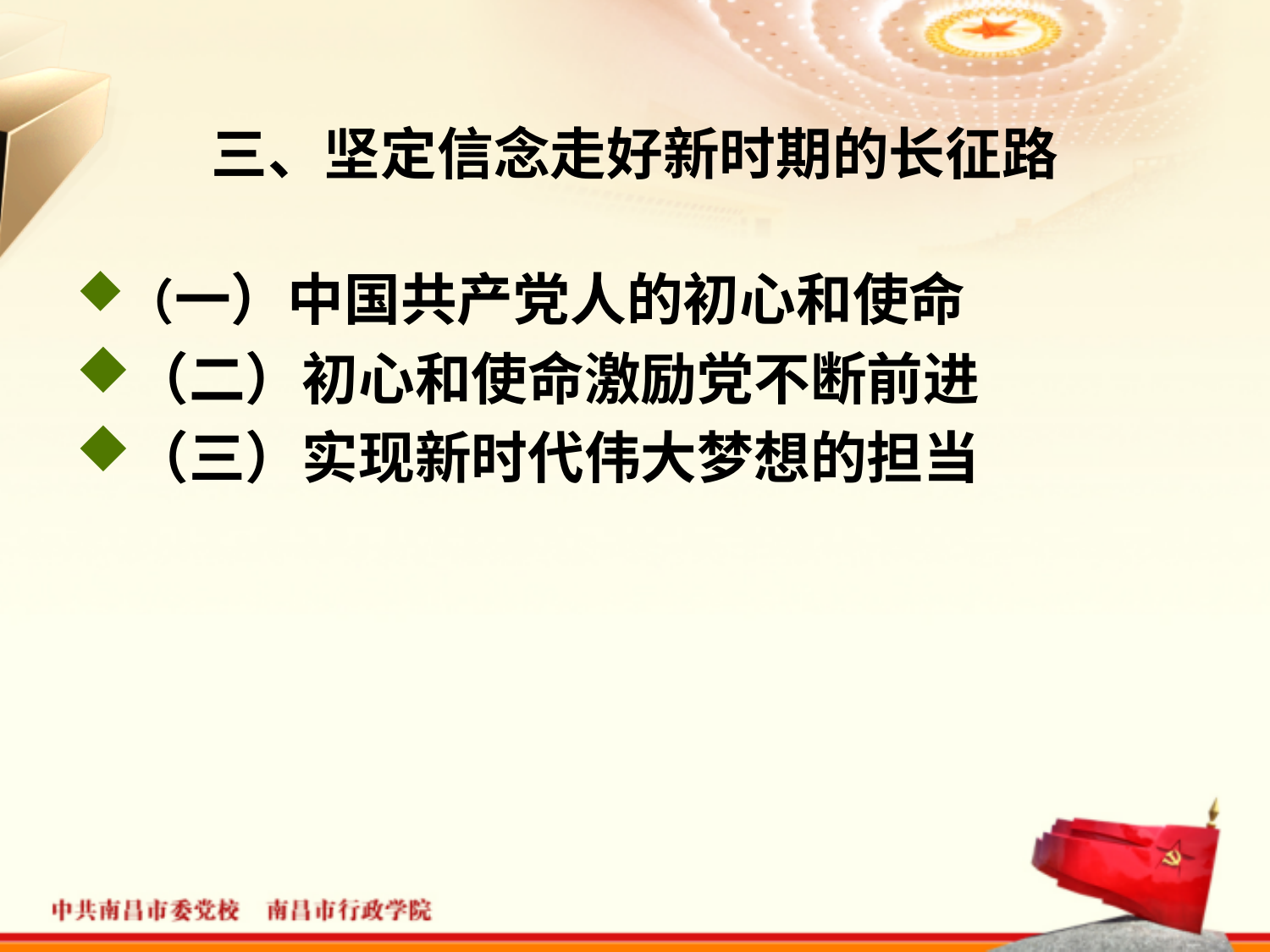

# 三、坚定信念走好新时期的长征路
（一）中国共产党人的初心和使命
（二）初心和使命激励党不断前进
（三）实现新时代伟大梦想的担当